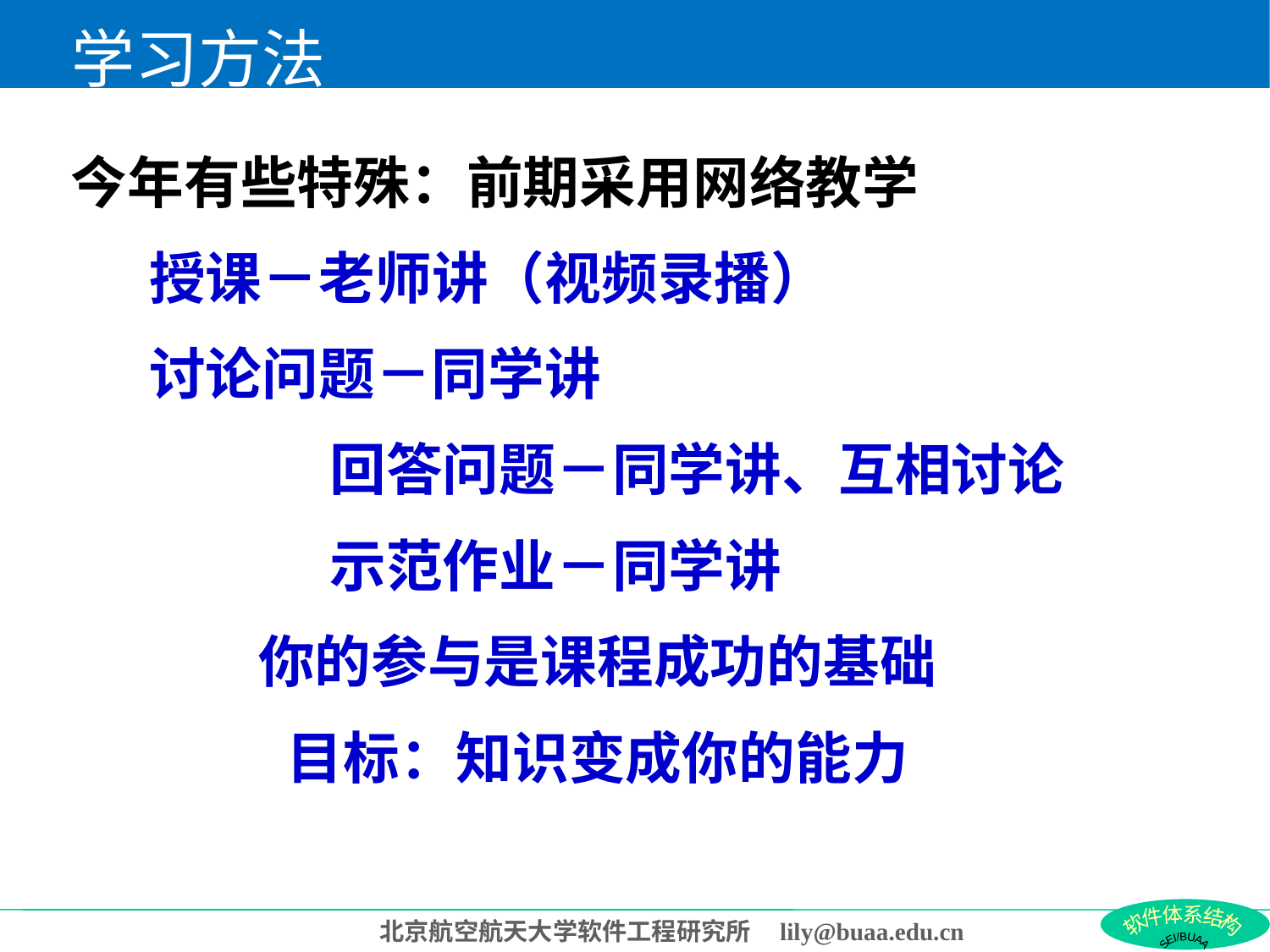

# 学习方法
今年有些特殊：前期采用网络教学
     授课－老师讲（视频录播）
     讨论问题－同学讲
                   回答问题－同学讲、互相讨论
                   示范作业－同学讲
你的参与是课程成功的基础
目标：知识变成你的能力

北京航空航天大学软件工程研究所    lily@buaa.edu.cn